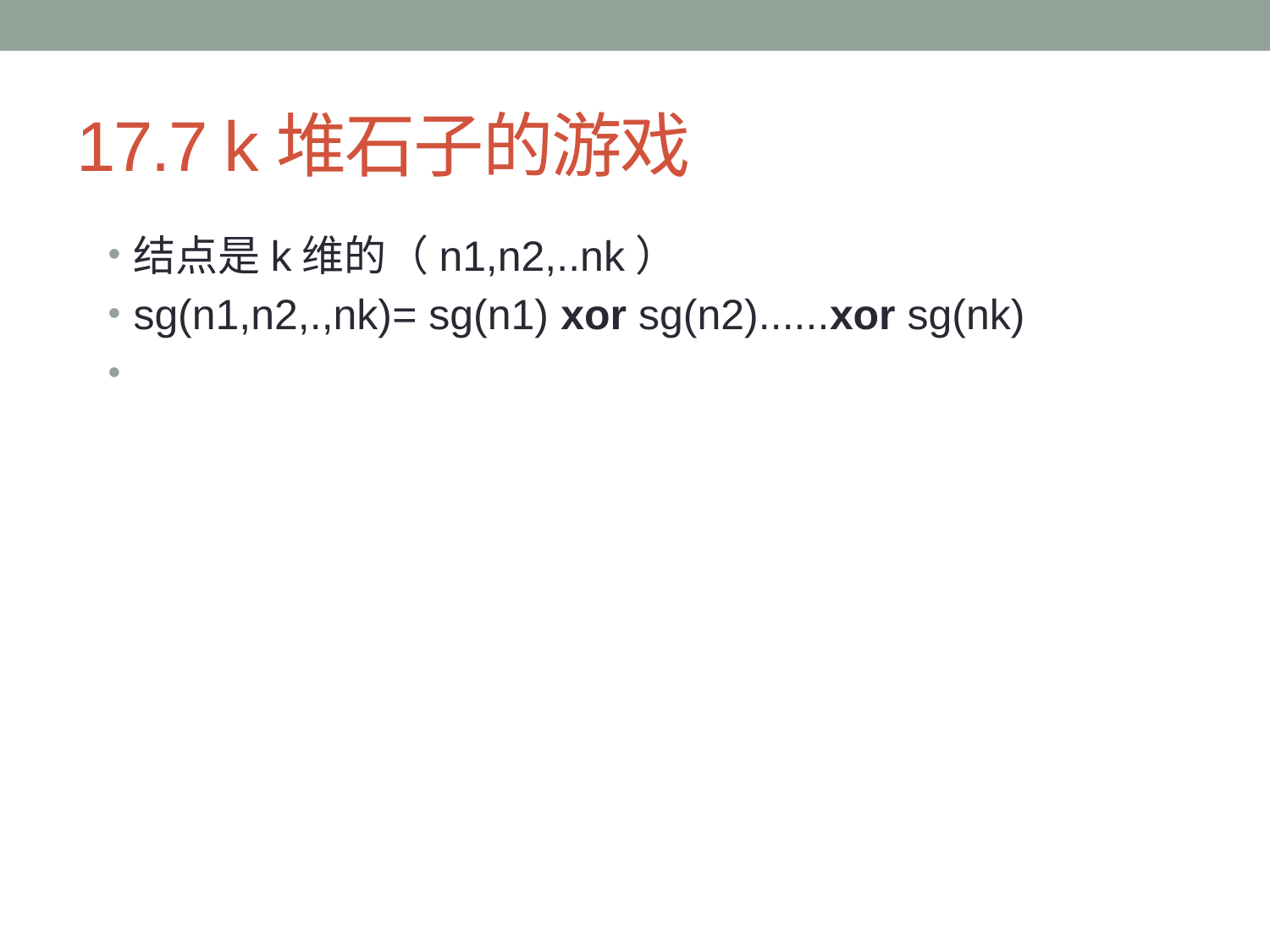

# 17.7 k堆石子的游戏
结点是k维的（n1,n2,..nk）
sg(n1,n2,.,nk)= sg(n1) xor sg(n2)......xor sg(nk)